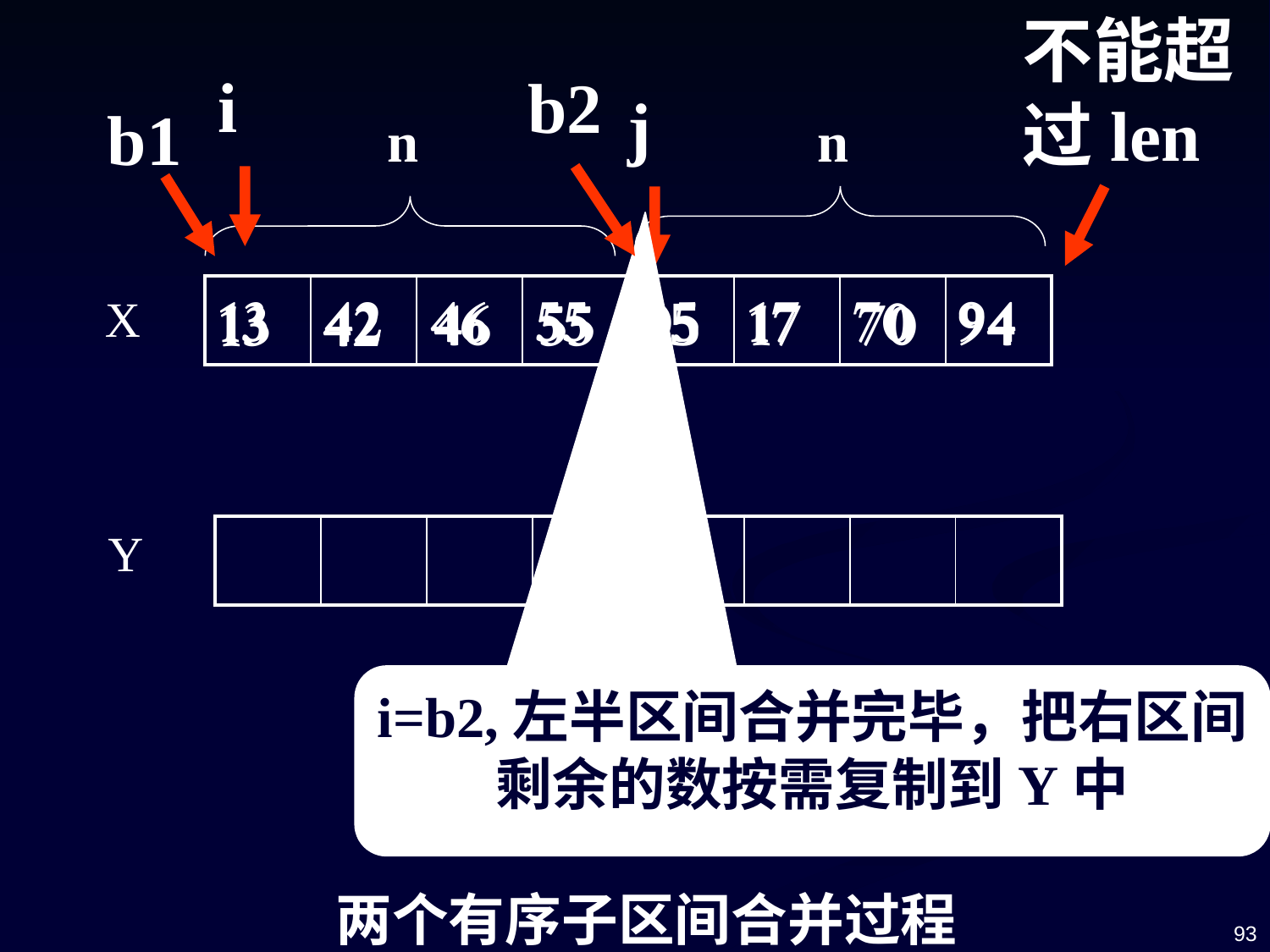

不能超过len
i

b2
j

b1

n
n

| 13 | 42 | 46 | 55 | 05 | 17 | 70 | 94 |
| --- | --- | --- | --- | --- | --- | --- | --- |
46
05
17
70
94
13
42
55
X
Y
|  |  |  |  |  |  |  |  |
| --- | --- | --- | --- | --- | --- | --- | --- |

i=b2,左半区间合并完毕，把右区间剩余的数按需复制到Y中

两个有序子区间合并过程
93